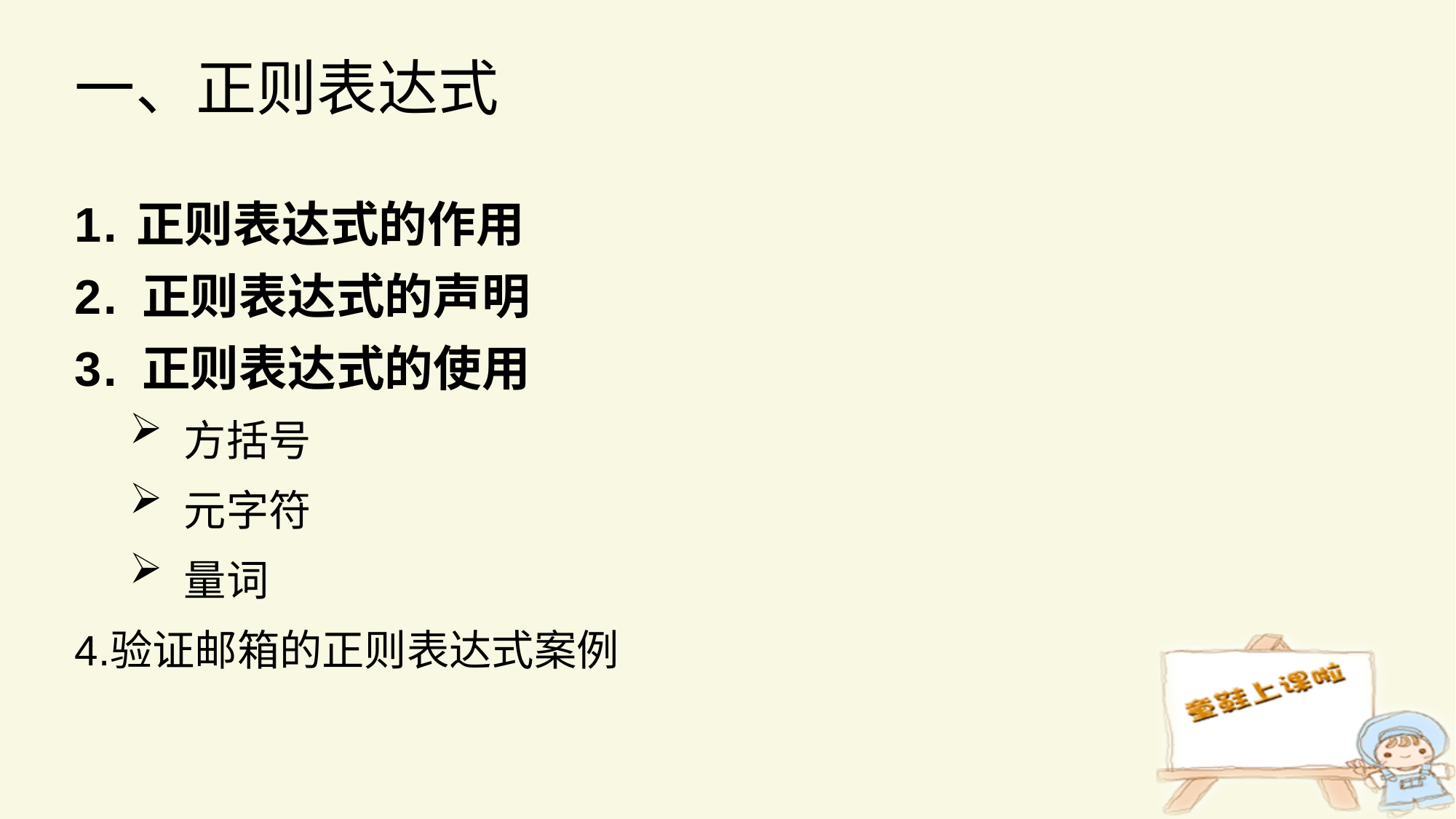

一、正则表达式

正则表达式的作用
 正则表达式的声明
 正则表达式的使用
方括号
元字符
量词
验证邮箱的正则表达式案例